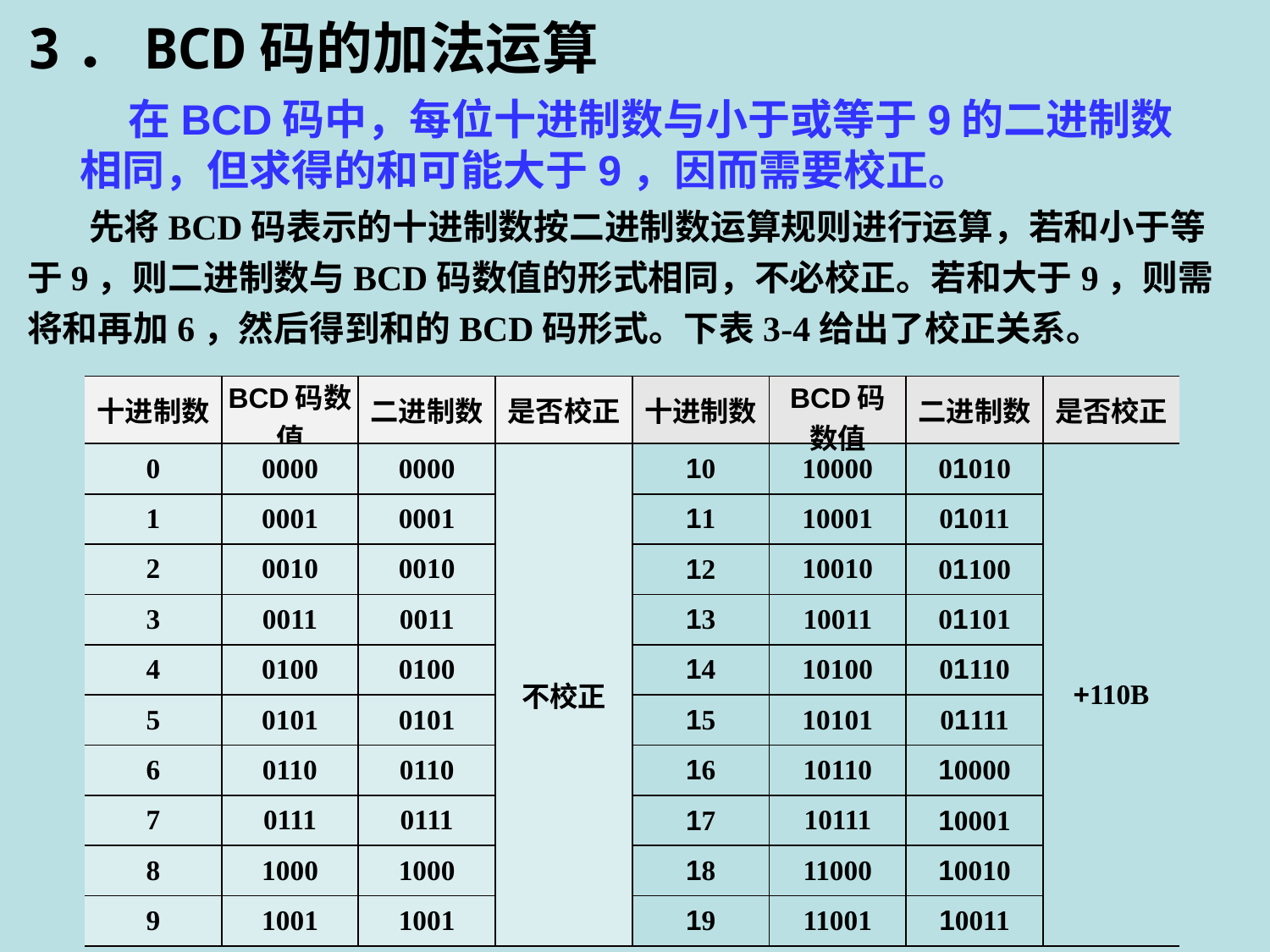

3．BCD码的加法运算
    在BCD码中，每位十进制数与小于或等于9的二进制数相同，但求得的和可能大于9，因而需要校正。
  先将BCD码表示的十进制数按二进制数运算规则进行运算，若和小于等于9，则二进制数与BCD码数值的形式相同，不必校正。若和大于9，则需将和再加6，然后得到和的BCD码形式。下表3-4给出了校正关系。
| 十进制数 | BCD码数值 | 二进制数 | 是否校正 | 十进制数 | BCD码数值 | 二进制数 | 是否校正 |
| --- | --- | --- | --- | --- | --- | --- | --- |
| 0 | 0000 | 0000 | 不校正 | 10 | 10000 | 01010 | +110B |
| 1 | 0001 | 0001 |  | 11 | 10001 | 01011 |  |
| 2 | 0010 | 0010 |  | 12 | 10010 | 01100 |  |
| 3 | 0011 | 0011 |  | 13 | 10011 | 01101 |  |
| 4 | 0100 | 0100 |  | 14 | 10100 | 01110 |  |
| 5 | 0101 | 0101 |  | 15 | 10101 | 01111 |  |
| 6 | 0110 | 0110 |  | 16 | 10110 | 10000 |  |
| 7 | 0111 | 0111 |  | 17 | 10111 | 10001 |  |
| 8 | 1000 | 1000 |  | 18 | 11000 | 10010 |  |
| 9 | 1001 | 1001 |  | 19 | 11001 | 10011 |  |